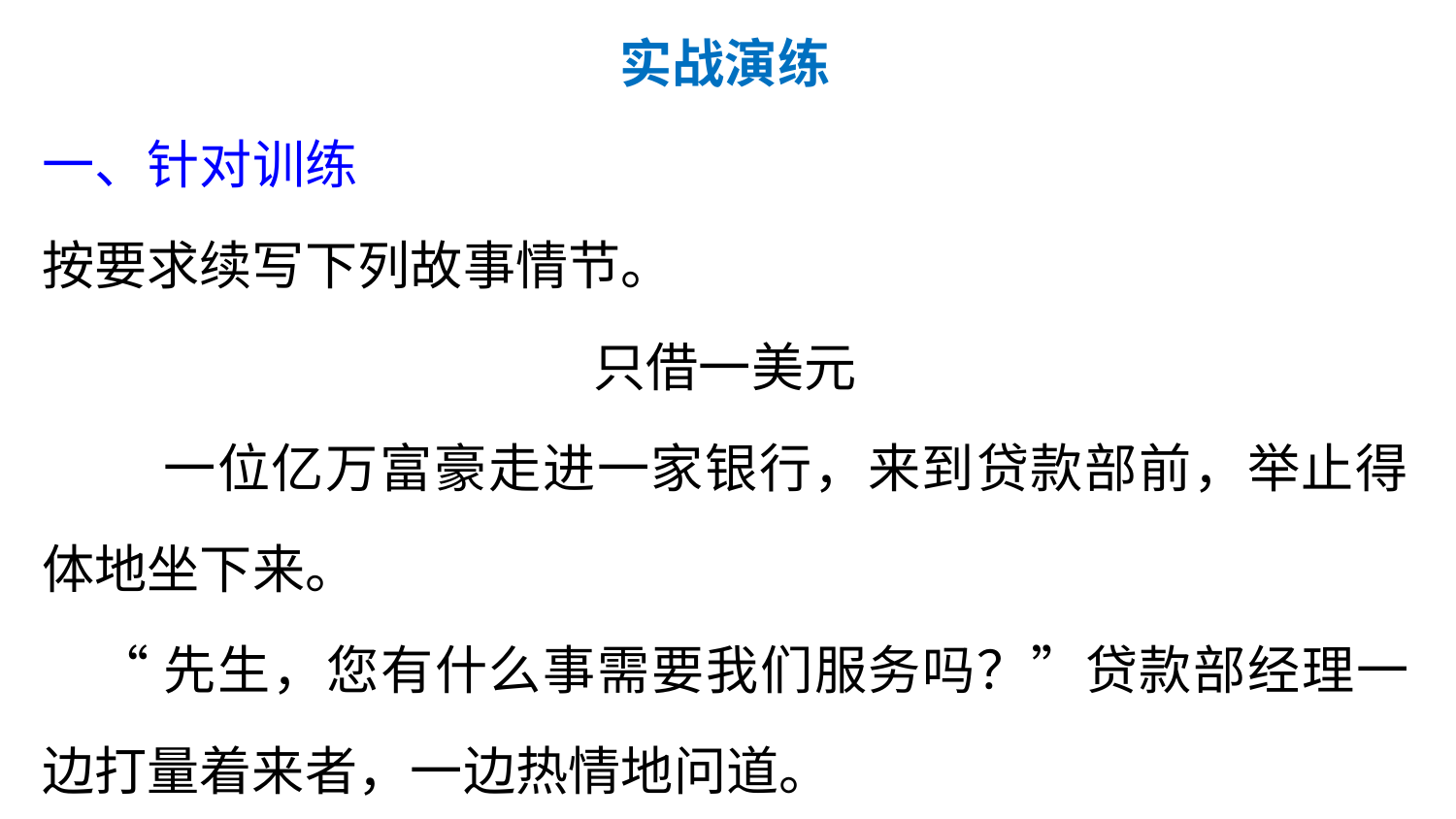

实战演练
一、针对训练
按要求续写下列故事情节。
只借一美元
        一位亿万富豪走进一家银行，来到贷款部前，举止得体地坐下来。
    “先生，您有什么事需要我们服务吗？”贷款部经理一边打量着来者，一边热情地问道。